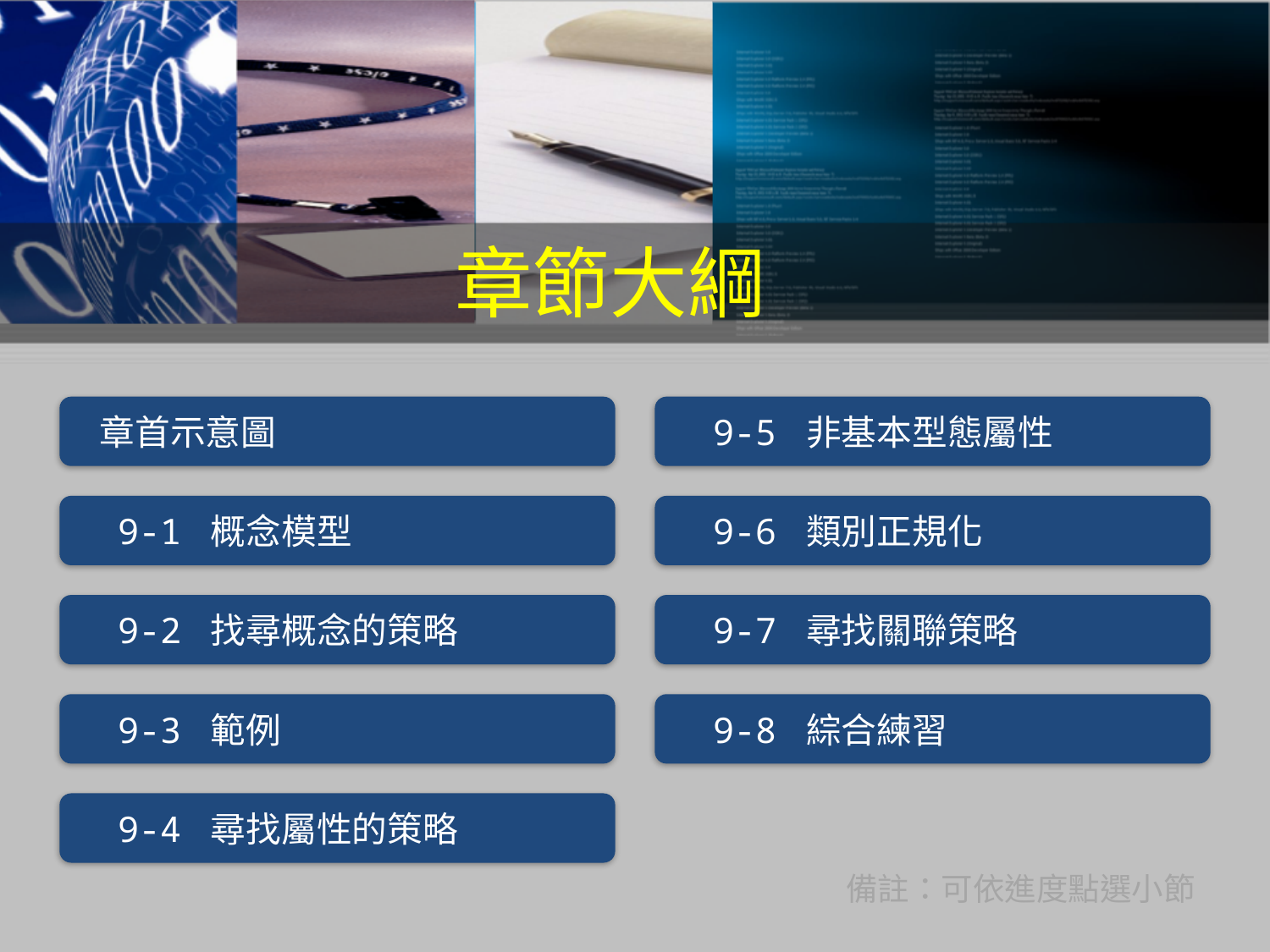

章節大綱
  章首示意圖
  9-5 非基本型態屬性
  9-1 概念模型
  9-6 類別正規化
  9-2 找尋概念的策略
  9-7 尋找關聯策略
  9-3 範例
  9-8 綜合練習
  9-4 尋找屬性的策略
備註：可依進度點選小節